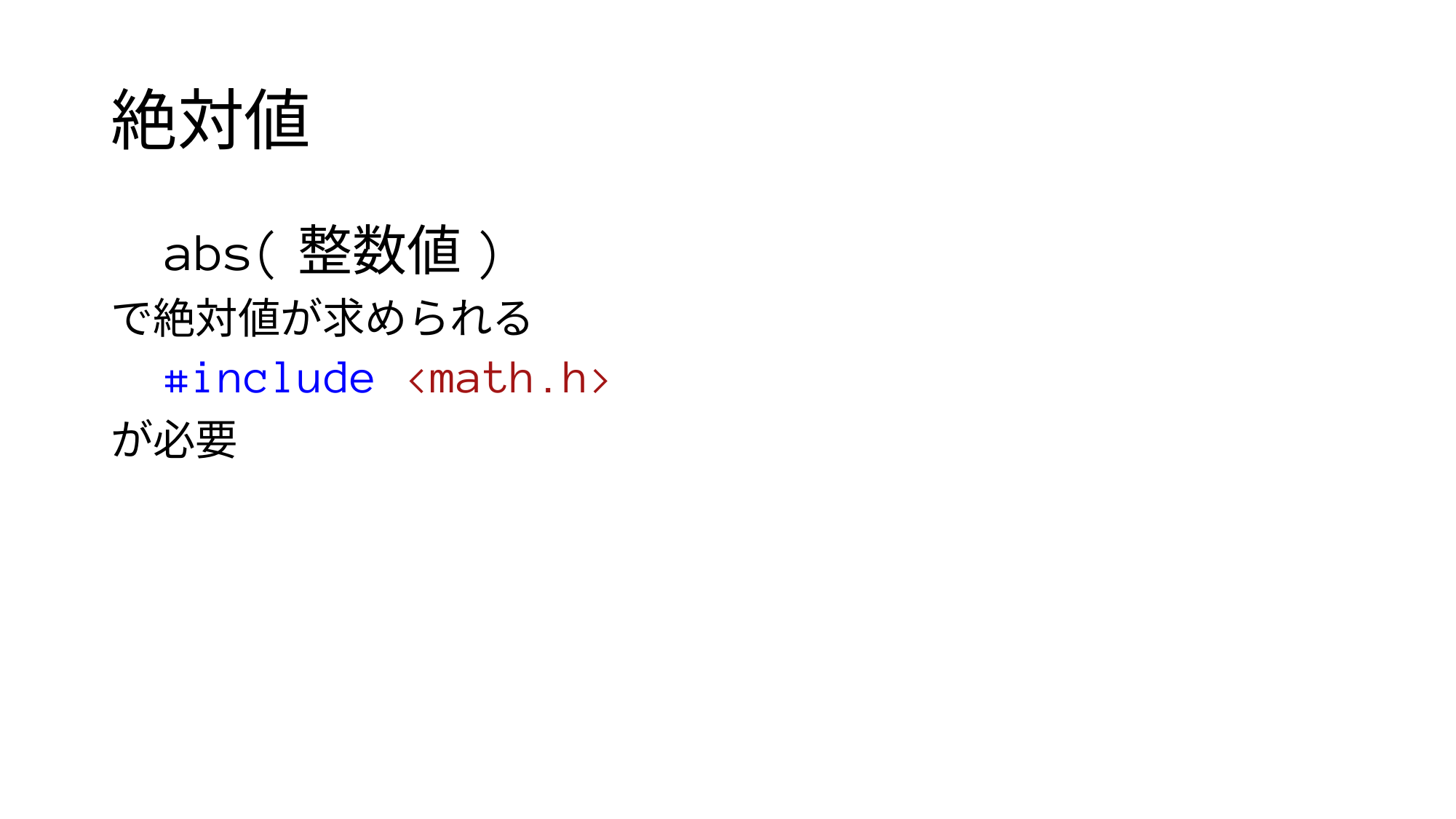

# 絶対値
abs(整数値)
で絶対値が求められる
#include <math.h>
が必要